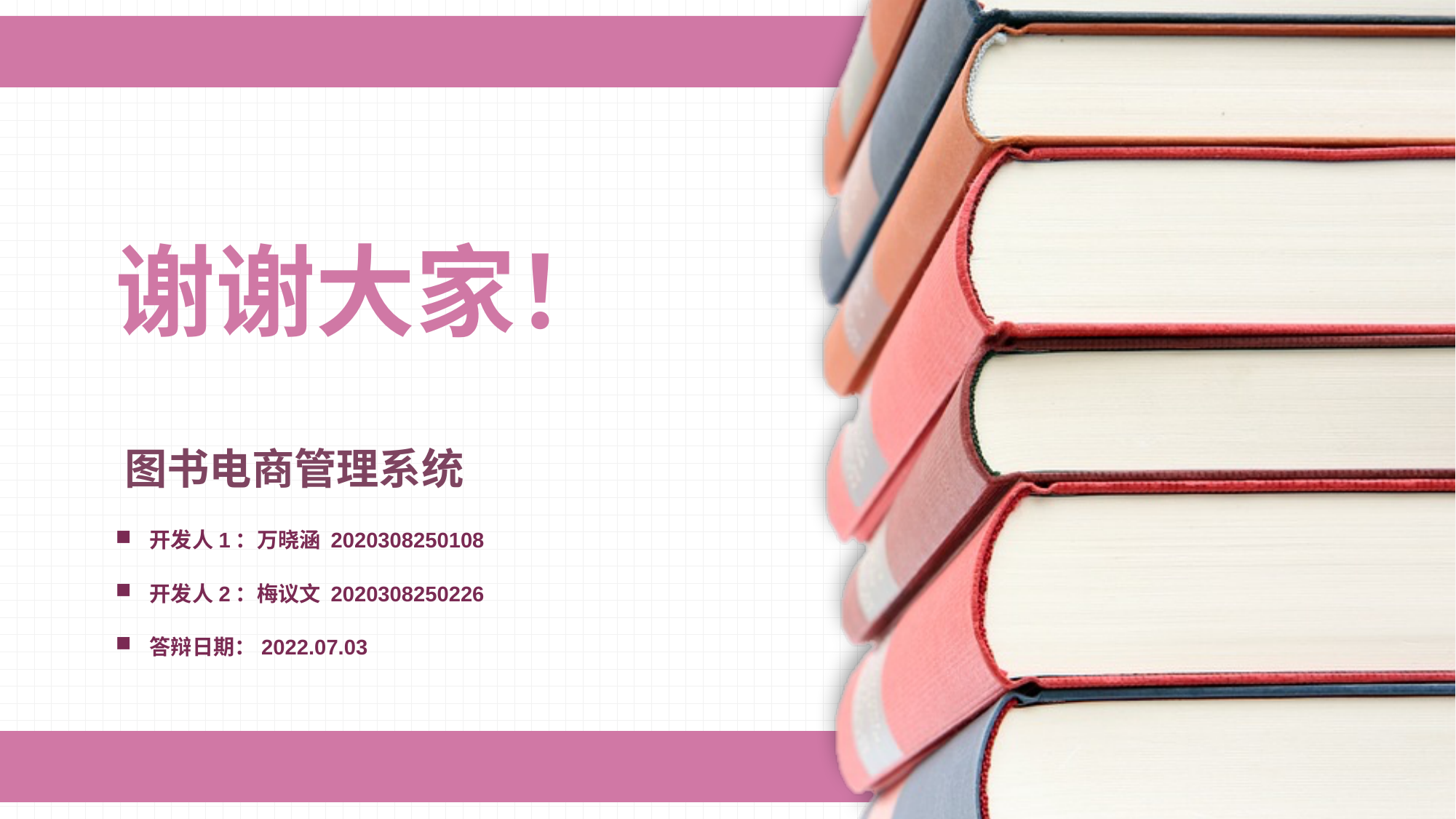

谢谢大家！
图书电商管理系统
开发人1：万晓涵 2020308250108
开发人2：梅议文 2020308250226
答辩日期：2022.07.03